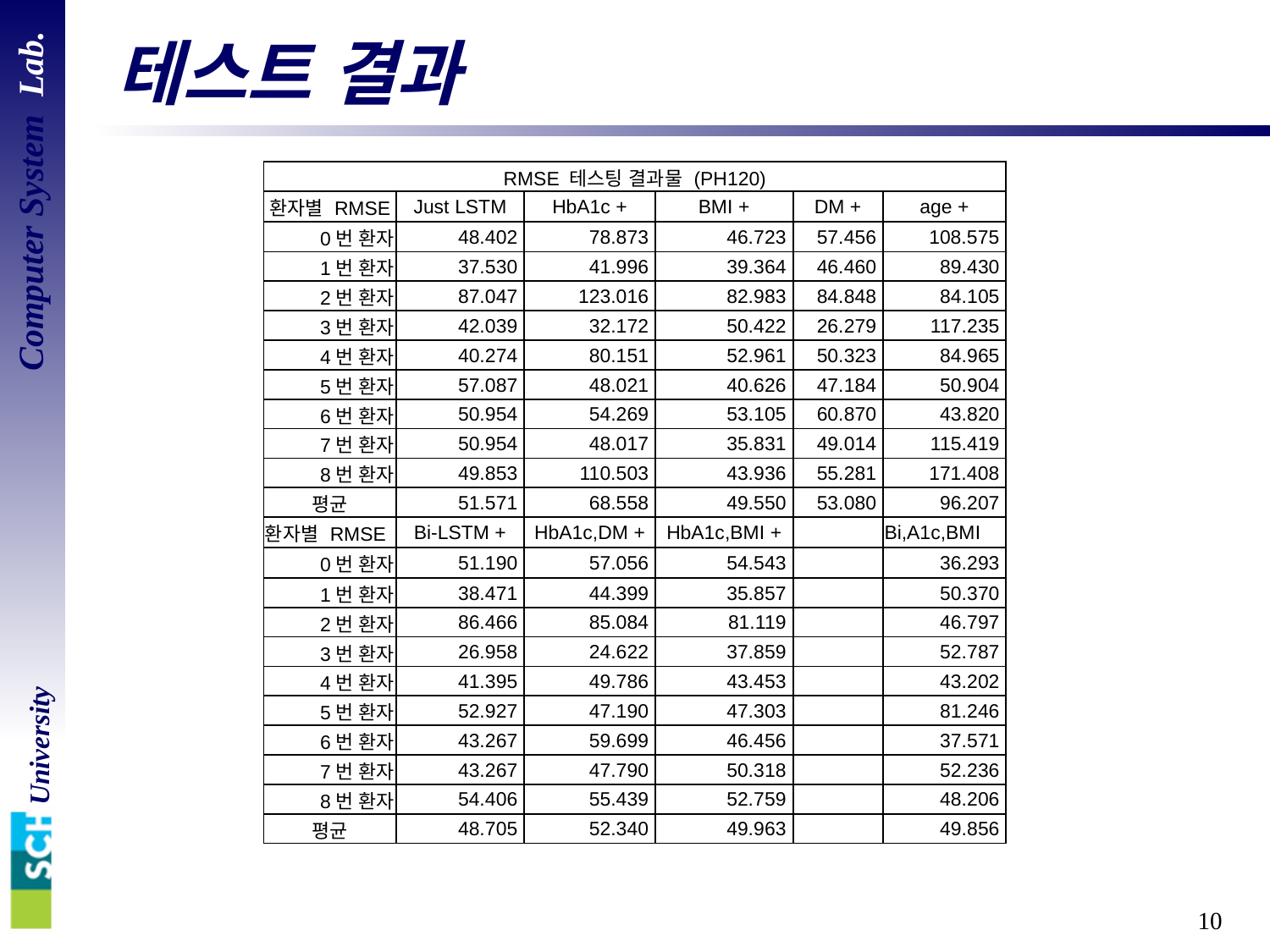

# 테스트 결과
| RMSE 테스팅 결과물 (PH120) |  |  |  |  |  |
| --- | --- | --- | --- | --- | --- |
| 환자별 RMSE | Just LSTM | HbA1c + | BMI + | DM + | age + |
| 0번 환자 | 48.402 | 78.873 | 46.723 | 57.456 | 108.575 |
| 1번 환자 | 37.530 | 41.996 | 39.364 | 46.460 | 89.430 |
| 2번 환자 | 87.047 | 123.016 | 82.983 | 84.848 | 84.105 |
| 3번 환자 | 42.039 | 32.172 | 50.422 | 26.279 | 117.235 |
| 4번 환자 | 40.274 | 80.151 | 52.961 | 50.323 | 84.965 |
| 5번 환자 | 57.087 | 48.021 | 40.626 | 47.184 | 50.904 |
| 6번 환자 | 50.954 | 54.269 | 53.105 | 60.870 | 43.820 |
| 7번 환자 | 50.954 | 48.017 | 35.831 | 49.014 | 115.419 |
| 8번 환자 | 49.853 | 110.503 | 43.936 | 55.281 | 171.408 |
| 평균 | 51.571 | 68.558 | 49.550 | 53.080 | 96.207 |
| 환자별 RMSE | Bi-LSTM + | HbA1c,DM + | HbA1c,BMI + |  | Bi,A1c,BMI |
| 0번 환자 | 51.190 | 57.056 | 54.543 |  | 36.293 |
| 1번 환자 | 38.471 | 44.399 | 35.857 |  | 50.370 |
| 2번 환자 | 86.466 | 85.084 | 81.119 |  | 46.797 |
| 3번 환자 | 26.958 | 24.622 | 37.859 |  | 52.787 |
| 4번 환자 | 41.395 | 49.786 | 43.453 |  | 43.202 |
| 5번 환자 | 52.927 | 47.190 | 47.303 |  | 81.246 |
| 6번 환자 | 43.267 | 59.699 | 46.456 |  | 37.571 |
| 7번 환자 | 43.267 | 47.790 | 50.318 |  | 52.236 |
| 8번 환자 | 54.406 | 55.439 | 52.759 |  | 48.206 |
| 평균 | 48.705 | 52.340 | 49.963 |  | 49.856 |